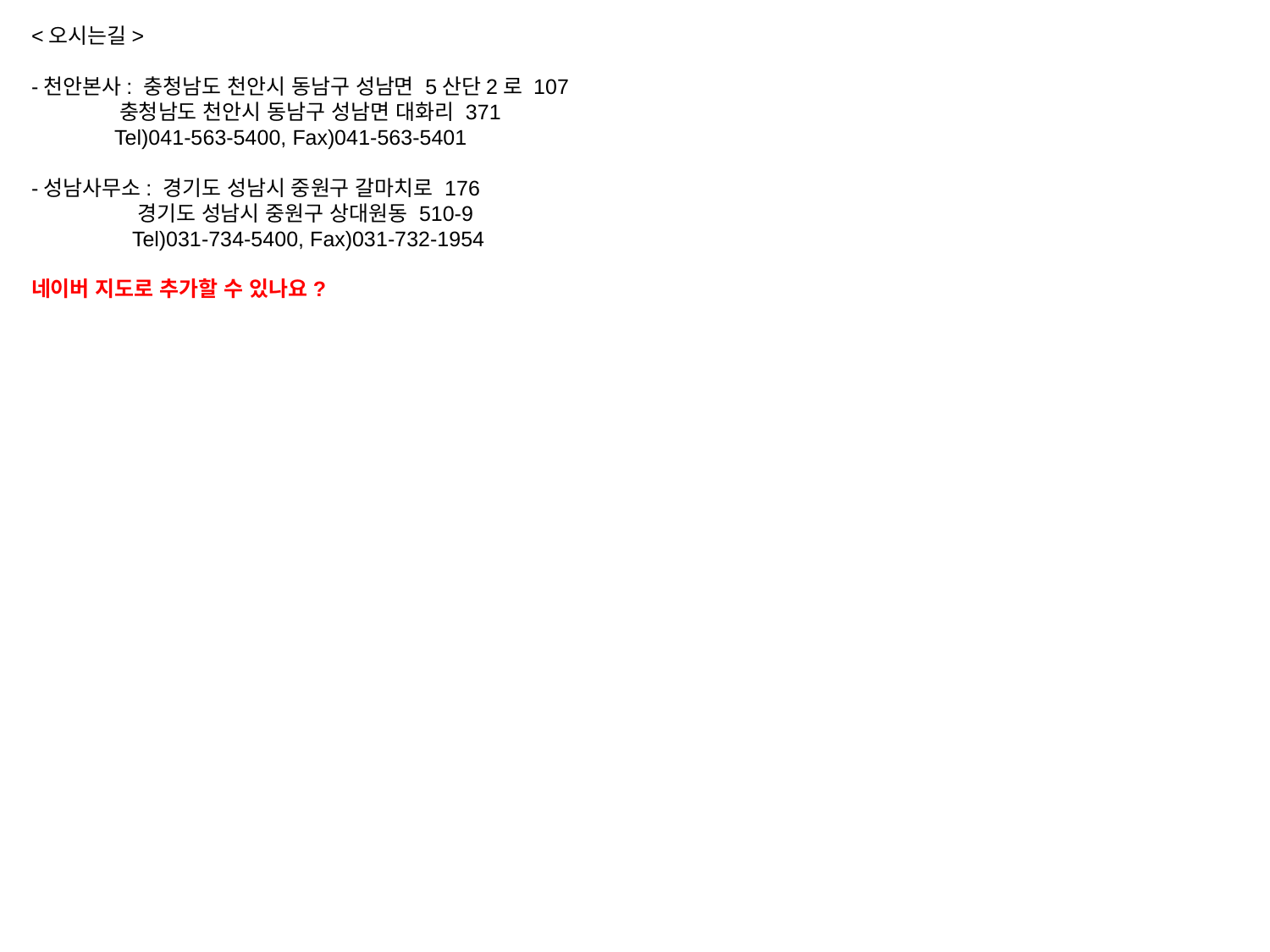

<오시는길>

-천안본사: 충청남도 천안시 동남구 성남면 5산단2로 107
              충청남도 천안시 동남구 성남면 대화리 371
              Tel)041-563-5400, Fax)041-563-5401

-성남사무소: 경기도 성남시 중원구 갈마치로 176
                 경기도 성남시 중원구 상대원동 510-9
                 Tel)031-734-5400, Fax)031-732-1954

네이버 지도로 추가할 수 있나요?